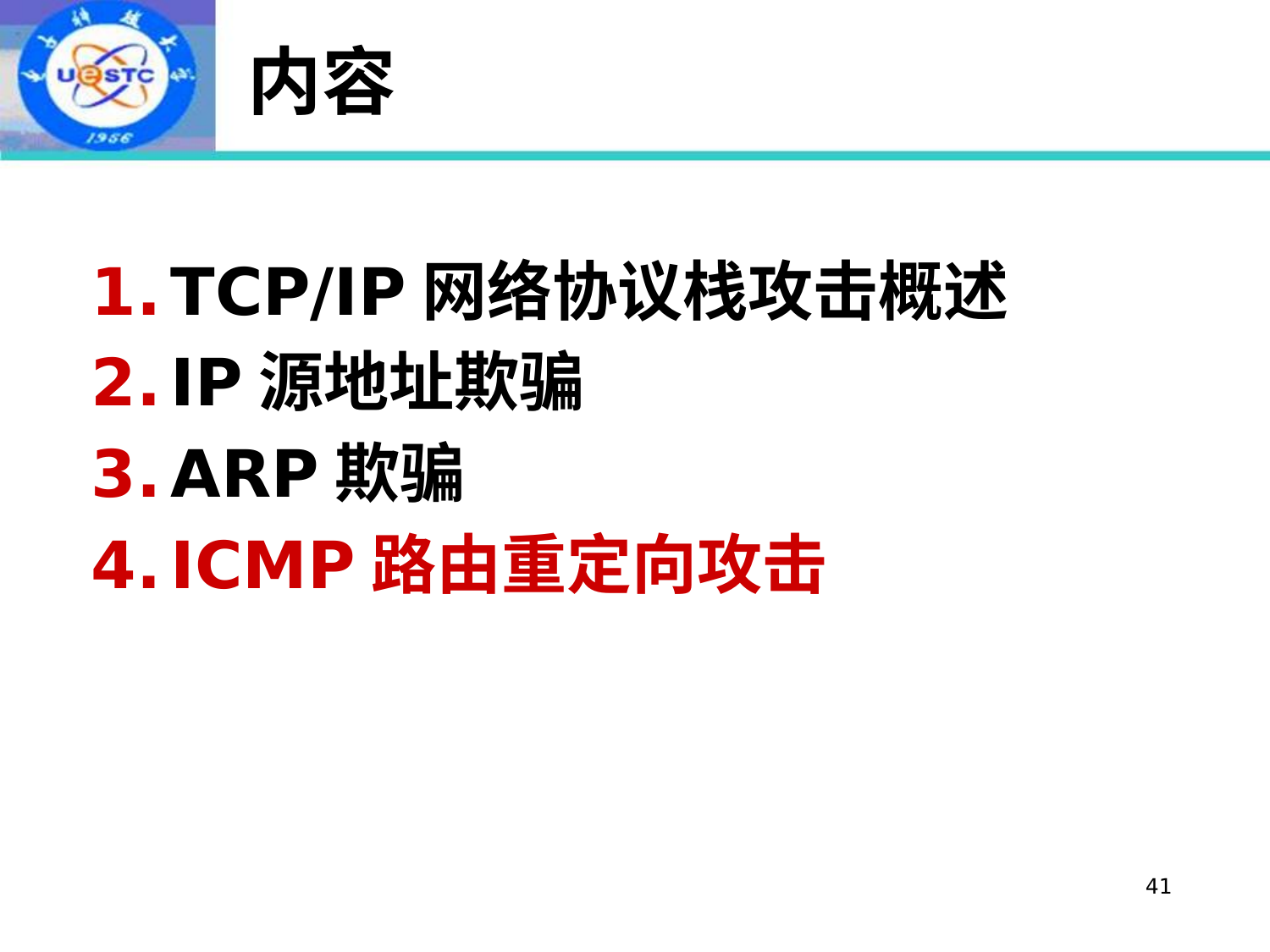

# 内容
TCP/IP网络协议栈攻击概述
IP源地址欺骗
ARP欺骗
ICMP路由重定向攻击
41